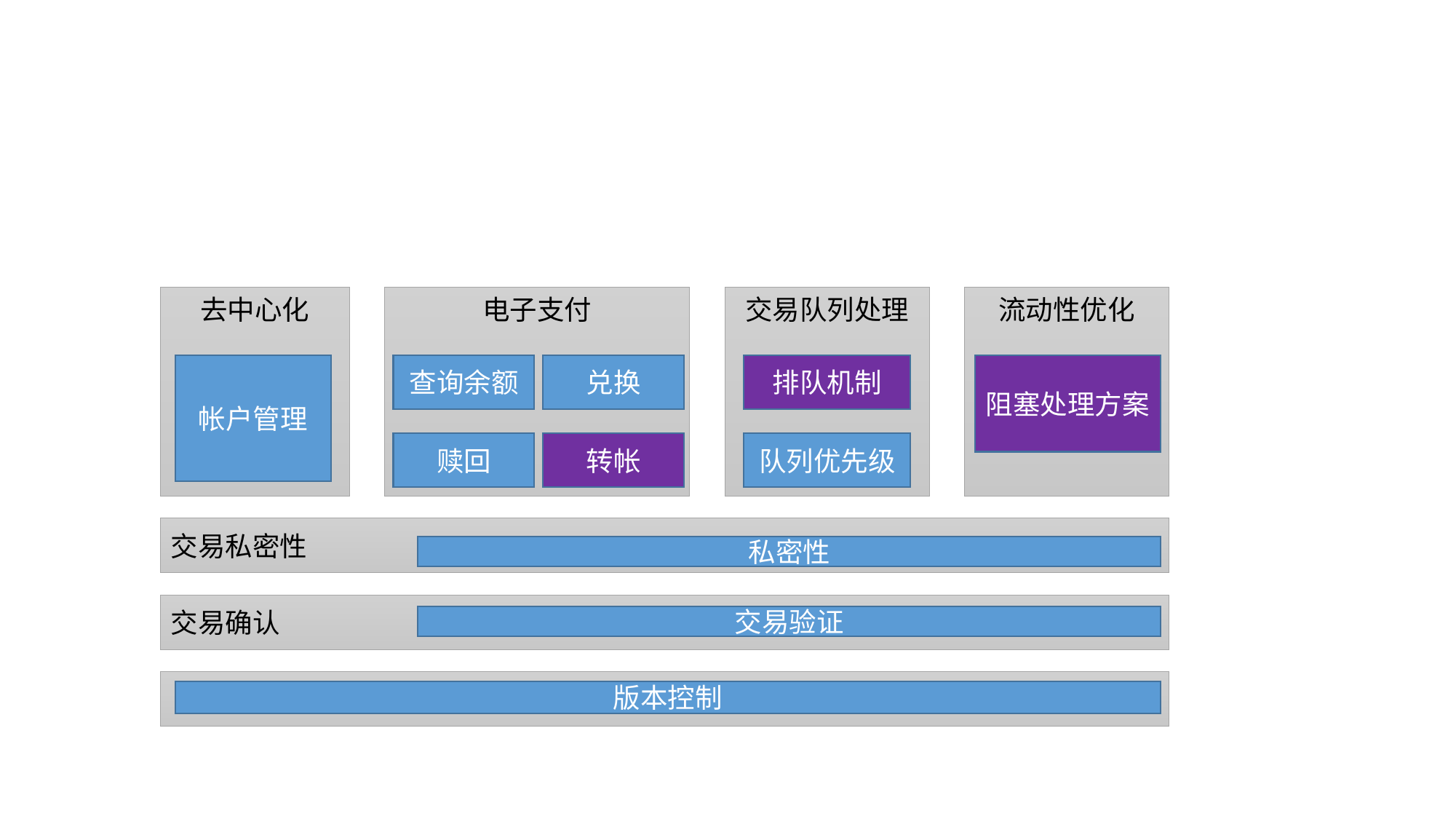

去中心化
电子支付
交易队列处理
流动性优化
帐户管理
查询余额
兑换
排队机制
阻塞处理方案
赎回
转帐
队列优先级
交易私密性
私密性
交易确认
交易验证

版本控制
INTERNAL